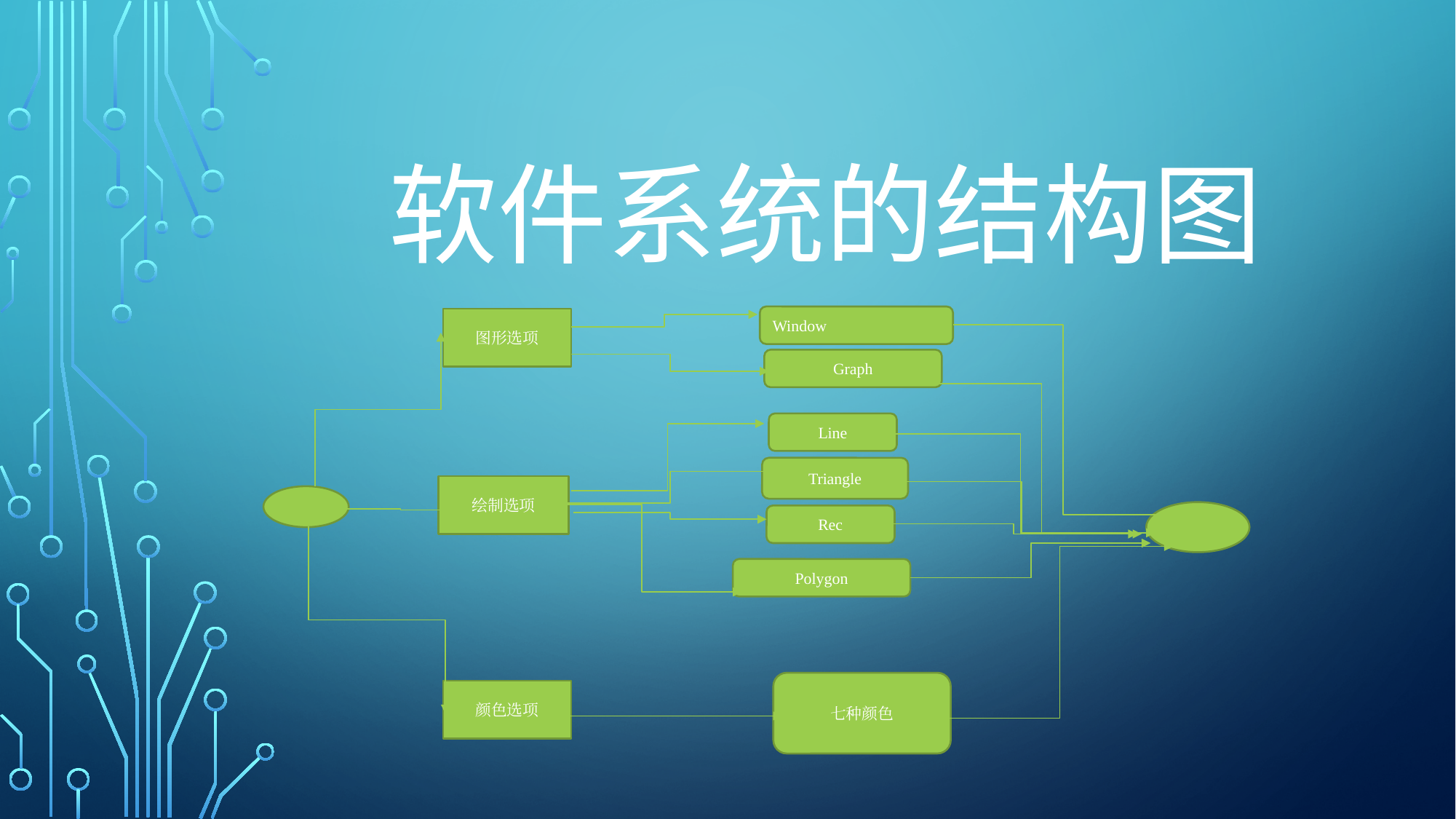

# 软件系统的结构图
Window
图形选项
Graph
Line
Triangle
绘制选项

Rec
Polygon
七种颜色
颜色选项